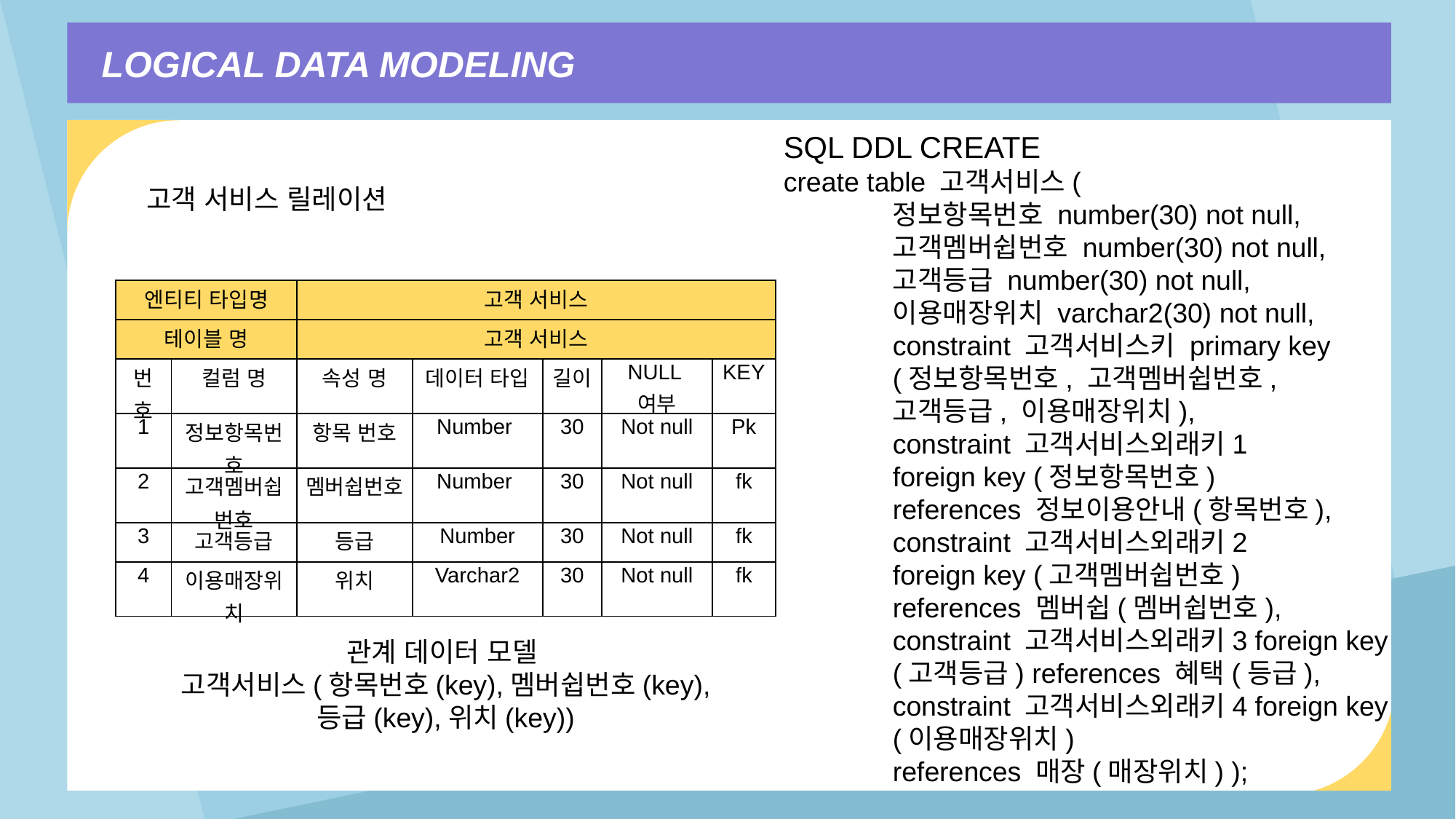

LOGICAL DATA MODELING

SQL DDL CREATE
create table 고객서비스(
	정보항목번호 number(30) not null,
	고객멤버쉽번호 number(30) not null,
	고객등급 number(30) not null,
	이용매장위치 varchar2(30) not null,
	constraint 고객서비스키 primary key
	(정보항목번호, 고객멤버쉽번호,
	고객등급, 이용매장위치),
	constraint 고객서비스외래키1
	foreign key (정보항목번호)
	references 정보이용안내(항목번호),
	constraint 고객서비스외래키2
	foreign key (고객멤버쉽번호)
	references 멤버쉽(멤버쉽번호),
	constraint 고객서비스외래키3 foreign key
	(고객등급) references 혜택(등급),
	constraint 고객서비스외래키4 foreign key
	(이용매장위치)
	references 매장(매장위치) );
고객 서비스 릴레이션
| 엔티티 타입명 |  | 고객 서비스 |  |  |  |  |
| --- | --- | --- | --- | --- | --- | --- |
| 테이블 명 |  | 고객 서비스 |  |  |  |  |
| 번호 | 컬럼 명 | 속성 명 | 데이터 타입 | 길이 | NULL여부 | KEY |
| 1 | 정보항목번호 | 항목 번호 | Number | 30 | Not null | Pk |
| 2 | 고객멤버쉽번호 | 멤버쉽번호 | Number | 30 | Not null | fk |
| 3 | 고객등급 | 등급 | Number | 30 | Not null | fk |
| 4 | 이용매장위치 | 위치 | Varchar2 | 30 | Not null | fk |

관계 데이터 모델
고객서비스(항목번호(key),멤버쉽번호(key),
등급(key),위치(key))